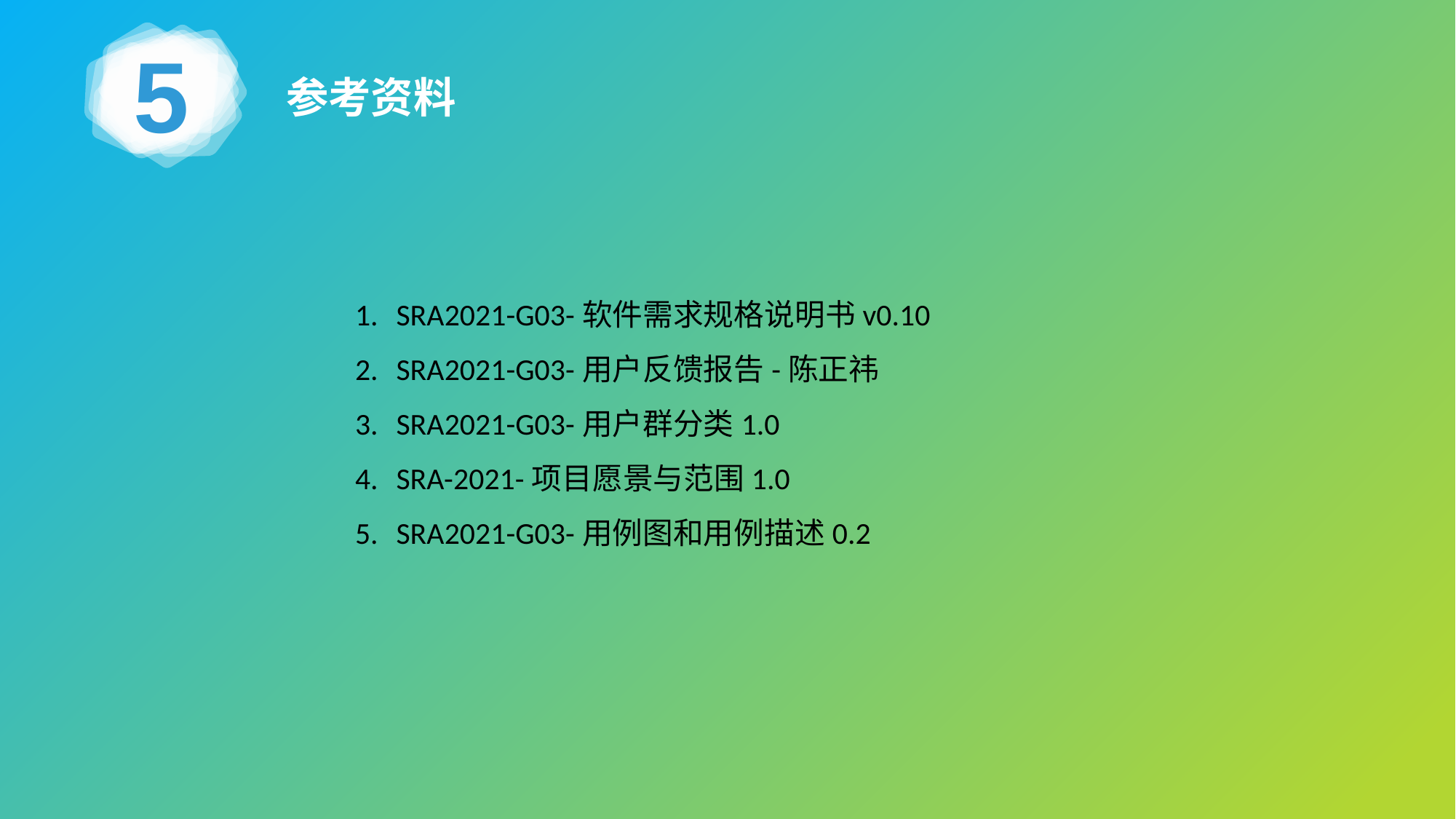

5

参考资料
SRA2021-G03-软件需求规格说明书v0.10
SRA2021-G03-用户反馈报告-陈正祎
SRA2021-G03-用户群分类1.0
SRA-2021-项目愿景与范围1.0
SRA2021-G03-用例图和用例描述0.2